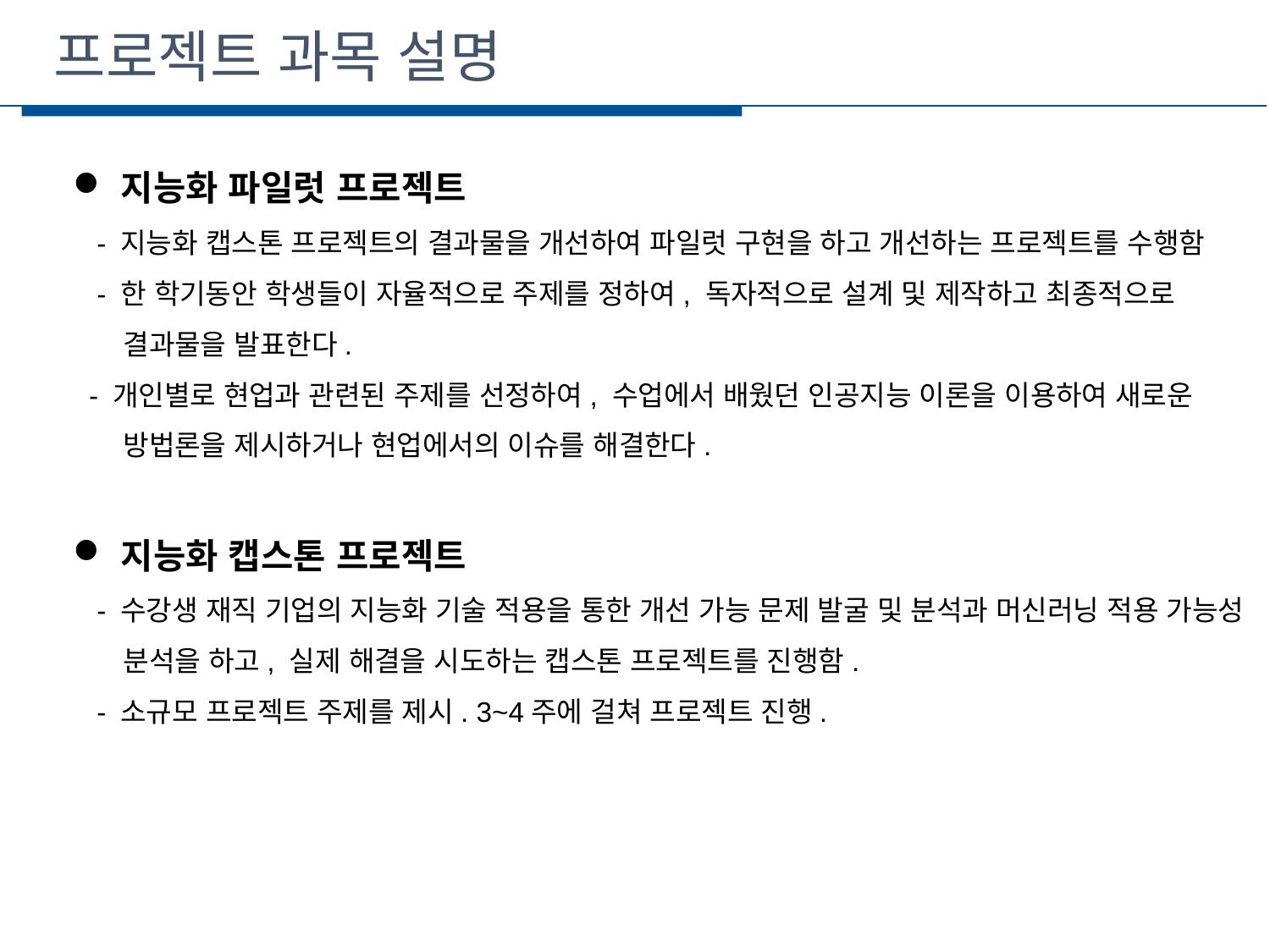

프로젝트 과목 설명

지능화 파일럿 프로젝트
   - 지능화 캡스톤 프로젝트의 결과물을 개선하여 파일럿 구현을 하고 개선하는 프로젝트를 수행함
   - 한 학기동안 학생들이 자율적으로 주제를 정하여, 독자적으로 설계 및 제작하고 최종적으로 결과물을 발표한다.
  - 개인별로 현업과 관련된 주제를 선정하여, 수업에서 배웠던 인공지능 이론을 이용하여 새로운 방법론을 제시하거나 현업에서의 이슈를 해결한다.

지능화 캡스톤 프로젝트
   - 수강생 재직 기업의 지능화 기술 적용을 통한 개선 가능 문제 발굴 및 분석과 머신러닝 적용 가능성 분석을 하고, 실제 해결을 시도하는 캡스톤 프로젝트를 진행함.
   - 소규모 프로젝트 주제를 제시. 3~4주에 걸쳐 프로젝트 진행.